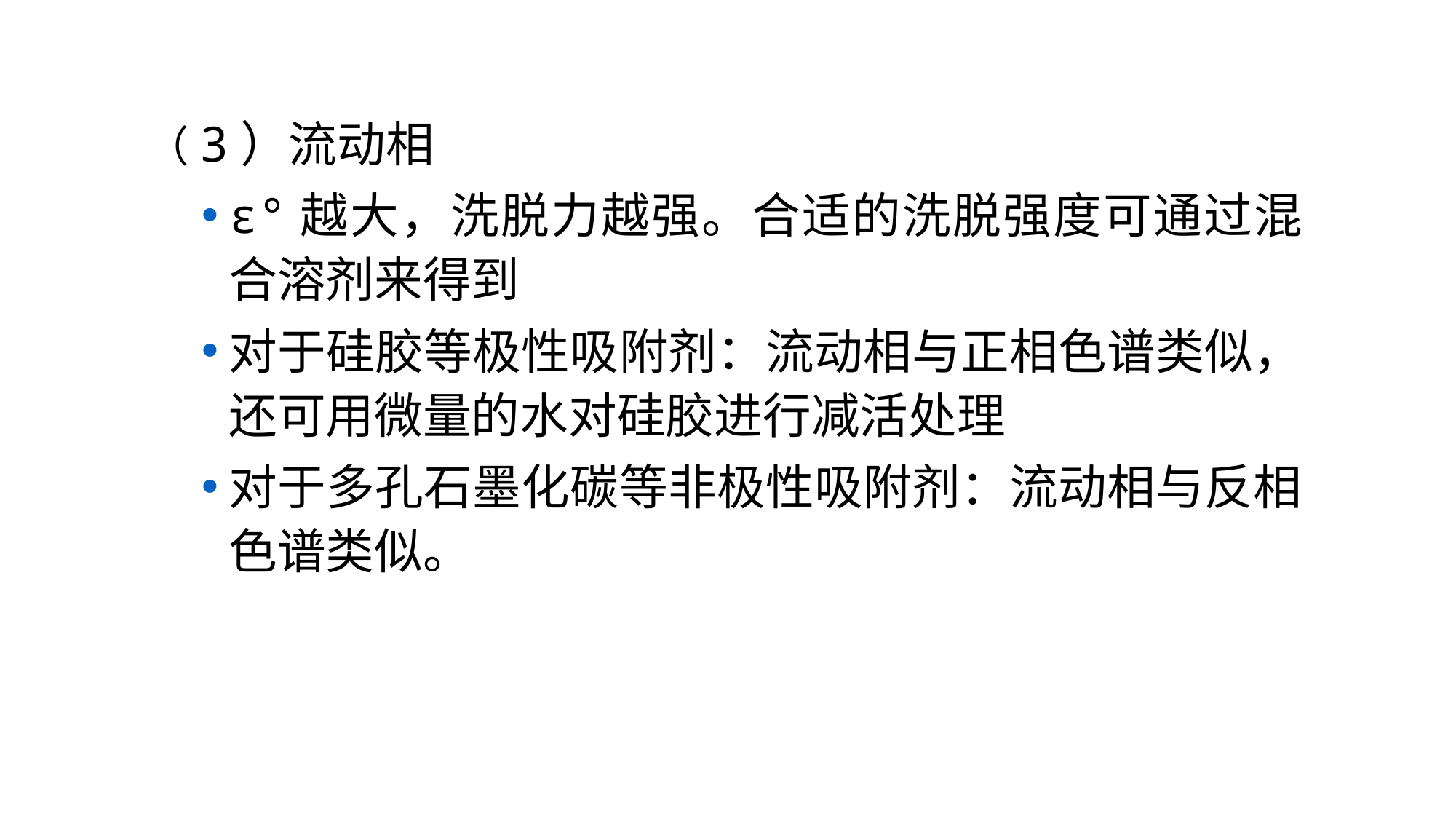

（3）流动相
ε°越大，洗脱力越强。合适的洗脱强度可通过混合溶剂来得到
对于硅胶等极性吸附剂：流动相与正相色谱类似，还可用微量的水对硅胶进行减活处理
对于多孔石墨化碳等非极性吸附剂：流动相与反相色谱类似。